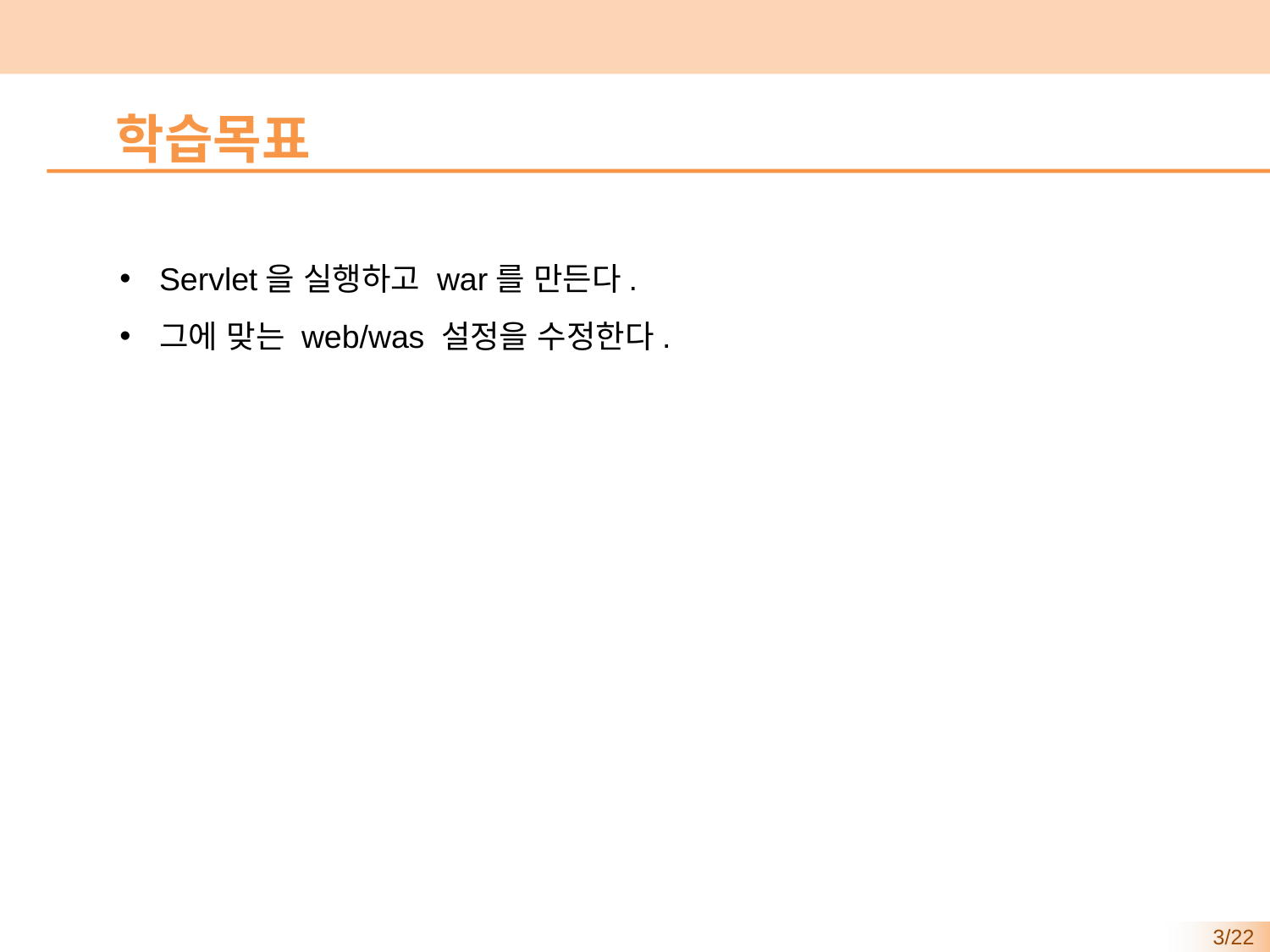

학습목표

Servlet을 실행하고 war를 만든다.
그에 맞는 web/was 설정을 수정한다.